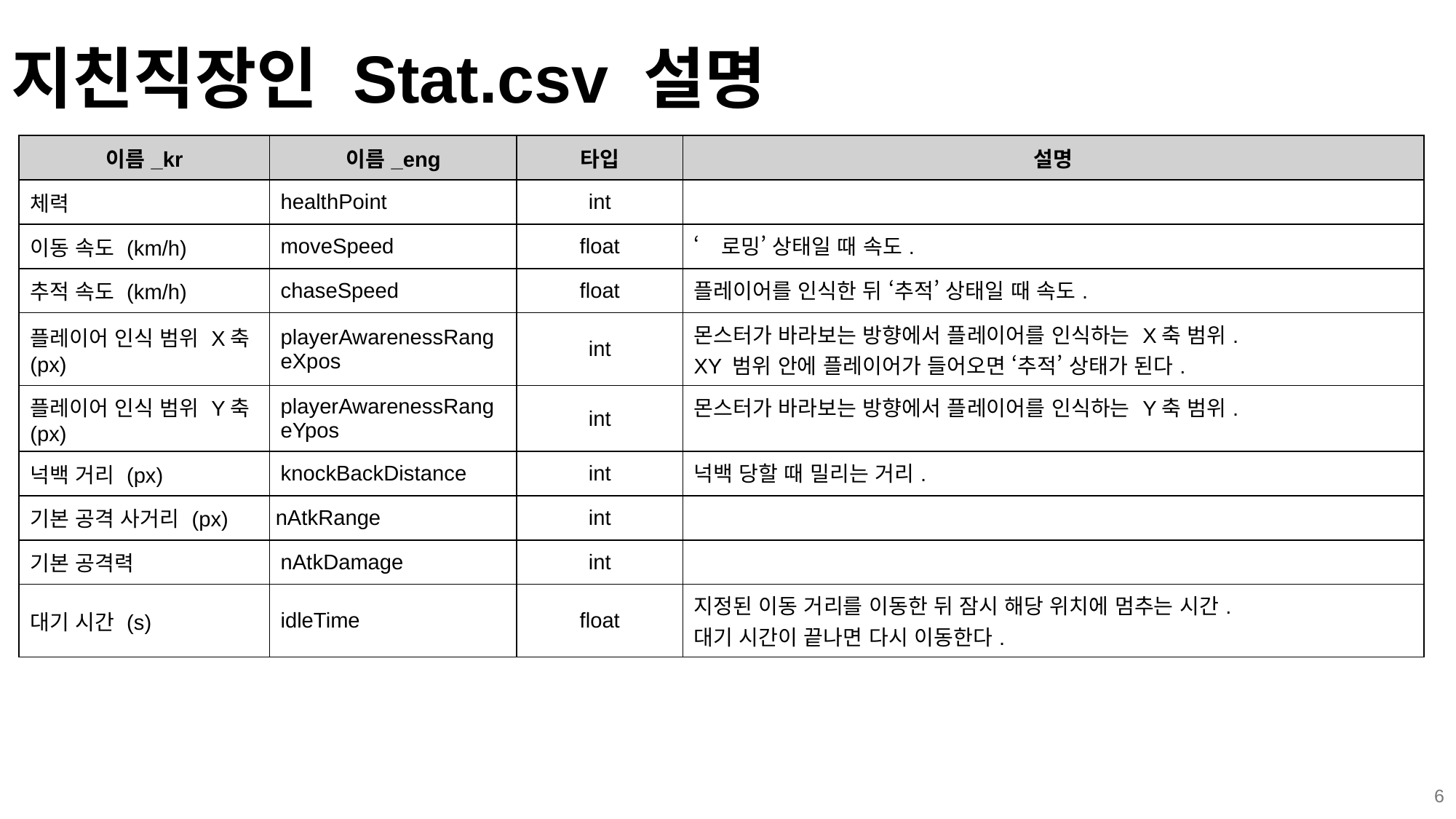

# 지친직장인 Stat.csv 설명
| 이름\_kr | 이름\_eng | 타입 | 설명 |
| --- | --- | --- | --- |
| 체력 | healthPoint | int |  |
| 이동 속도 (km/h) | moveSpeed | float | ‘로밍’ 상태일 때 속도. |
| 추적 속도 (km/h) | chaseSpeed | float | 플레이어를 인식한 뒤 ‘추적’ 상태일 때 속도. |
| 플레이어 인식 범위 X축 (px) | playerAwarenessRangeXpos | int | 몬스터가 바라보는 방향에서 플레이어를 인식하는 X축 범위. XY 범위 안에 플레이어가 들어오면 ‘추적’ 상태가 된다. |
| 플레이어 인식 범위 Y축 (px) | playerAwarenessRangeYpos | int | 몬스터가 바라보는 방향에서 플레이어를 인식하는 Y축 범위. |
| 넉백 거리 (px) | knockBackDistance | int | 넉백 당할 때 밀리는 거리. |
| 기본 공격 사거리 (px) | nAtkRange | int |  |
| 기본 공격력 | nAtkDamage | int |  |
| 대기 시간 (s) | idleTime | float | 지정된 이동 거리를 이동한 뒤 잠시 해당 위치에 멈추는 시간. 대기 시간이 끝나면 다시 이동한다. |
6